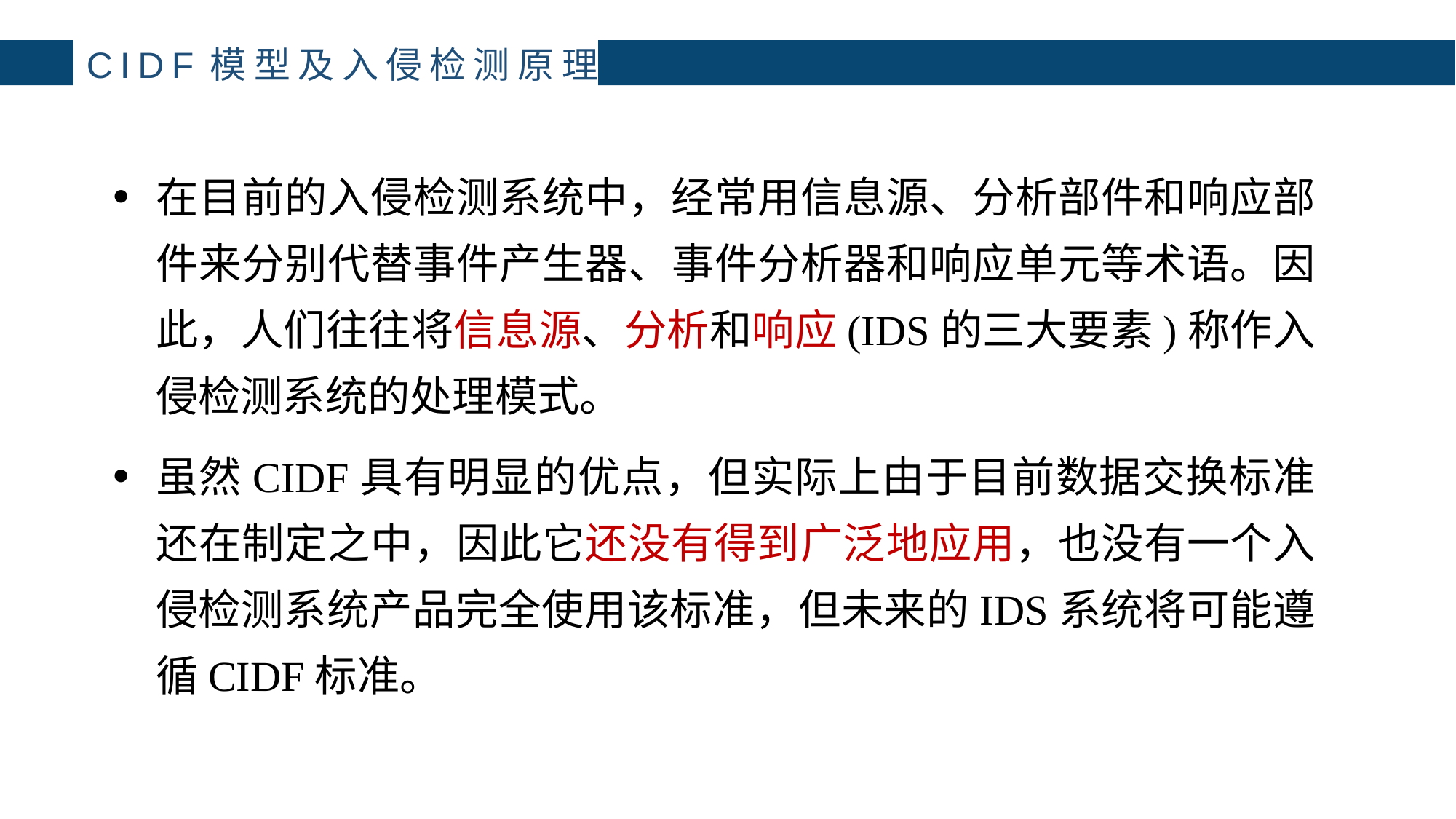

# CIDF模型及入侵检测原理
在目前的入侵检测系统中，经常用信息源、分析部件和响应部件来分别代替事件产生器、事件分析器和响应单元等术语。因此，人们往往将信息源、分析和响应(IDS的三大要素)称作入侵检测系统的处理模式。
虽然CIDF具有明显的优点，但实际上由于目前数据交换标准还在制定之中，因此它还没有得到广泛地应用，也没有一个入侵检测系统产品完全使用该标准，但未来的IDS系统将可能遵循CIDF标准。